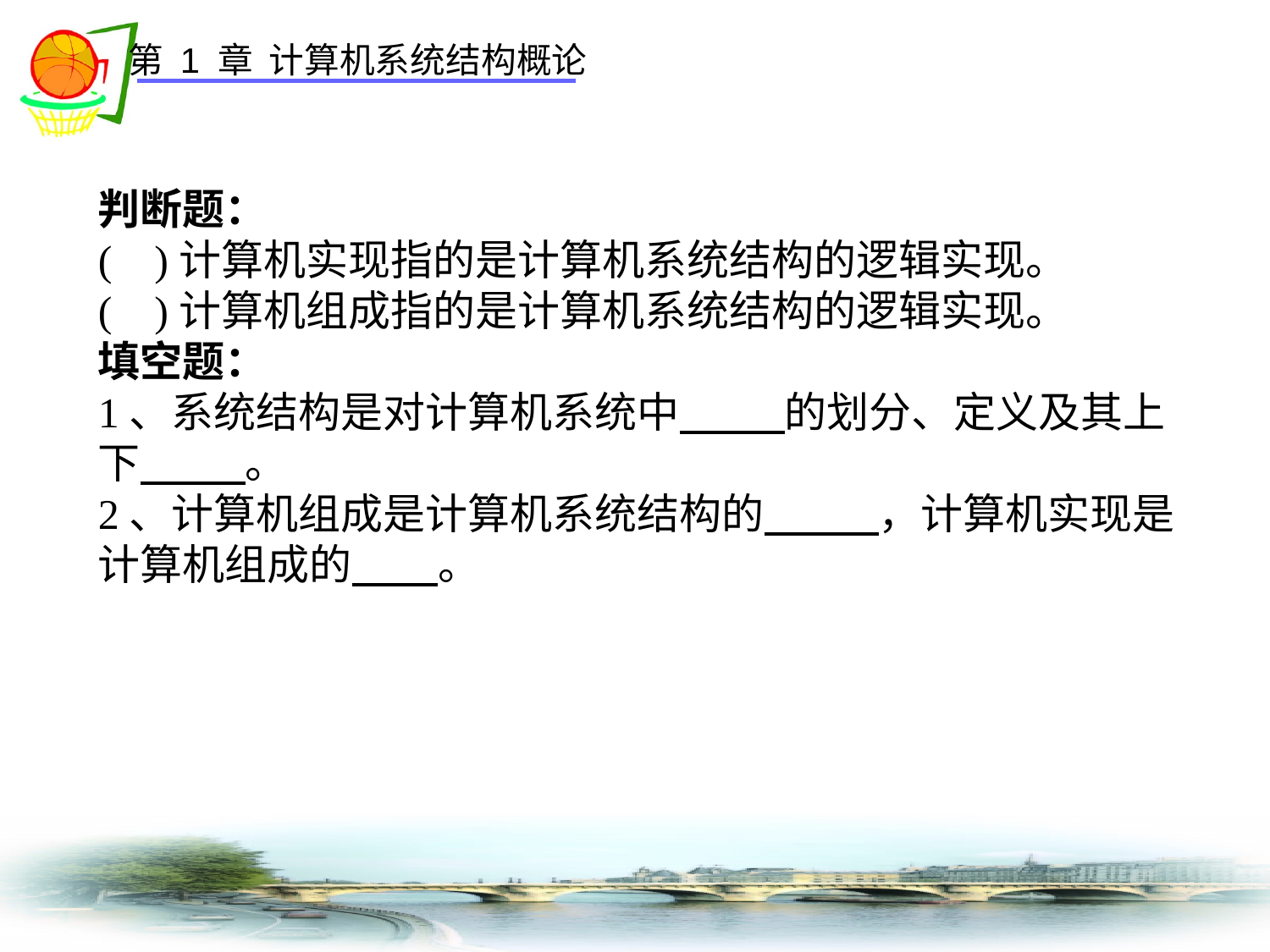

判断题：
(    )计算机实现指的是计算机系统结构的逻辑实现。
(    )计算机组成指的是计算机系统结构的逻辑实现。
填空题：
1、系统结构是对计算机系统中           的划分、定义及其上下           。
2、计算机组成是计算机系统结构的            ，计算机实现是计算机组成的         。